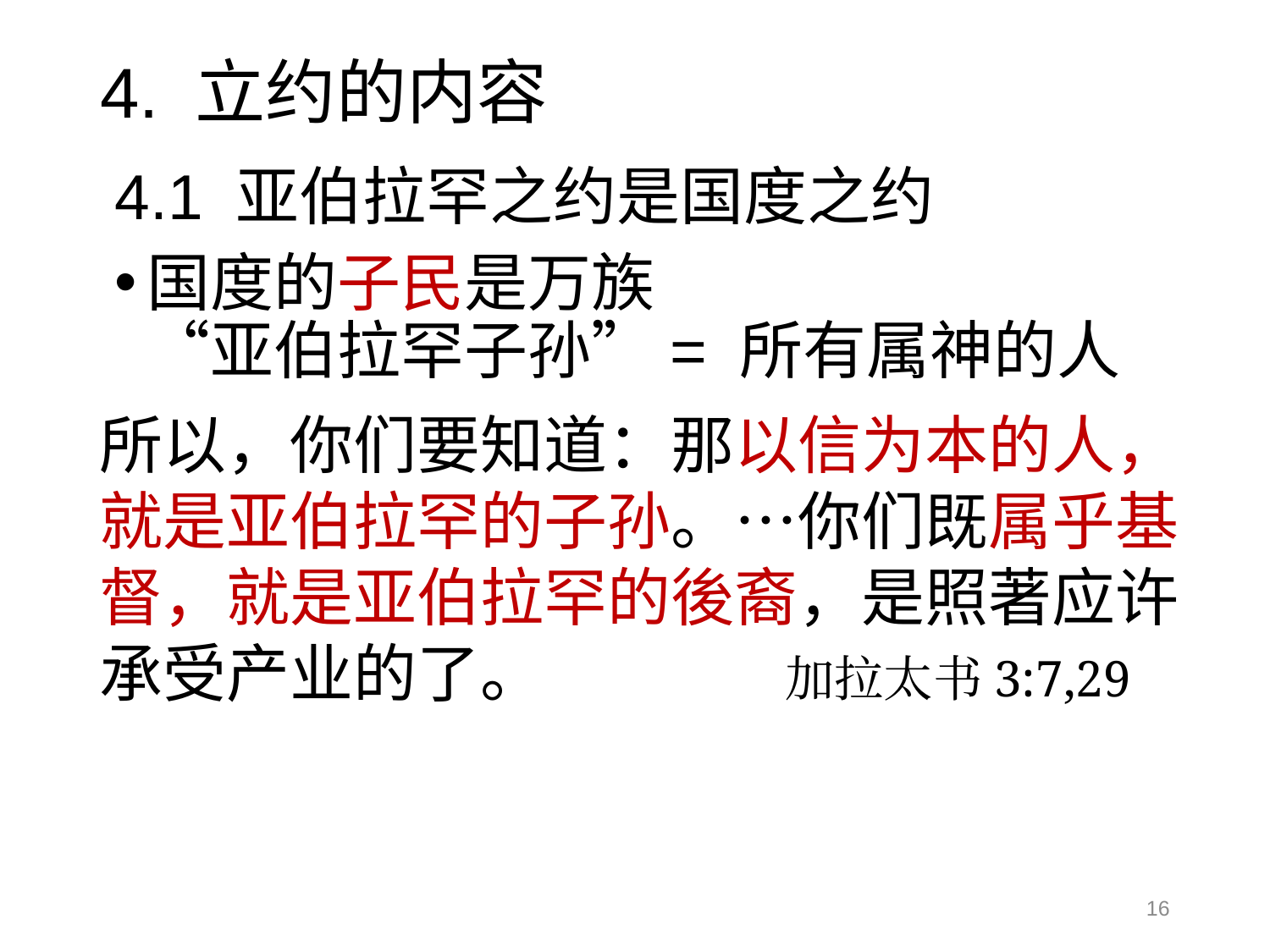

# 4. 立约的内容
4.1 亚伯拉罕之约是国度之约
国度的子民是万族
“亚伯拉罕子孙”= 所有属神的人
所以，你们要知道：那以信为本的人，就是亚伯拉罕的子孙。…你们既属乎基督，就是亚伯拉罕的後裔，是照著应许承受产业的了。                 加拉太书3:7,29
16